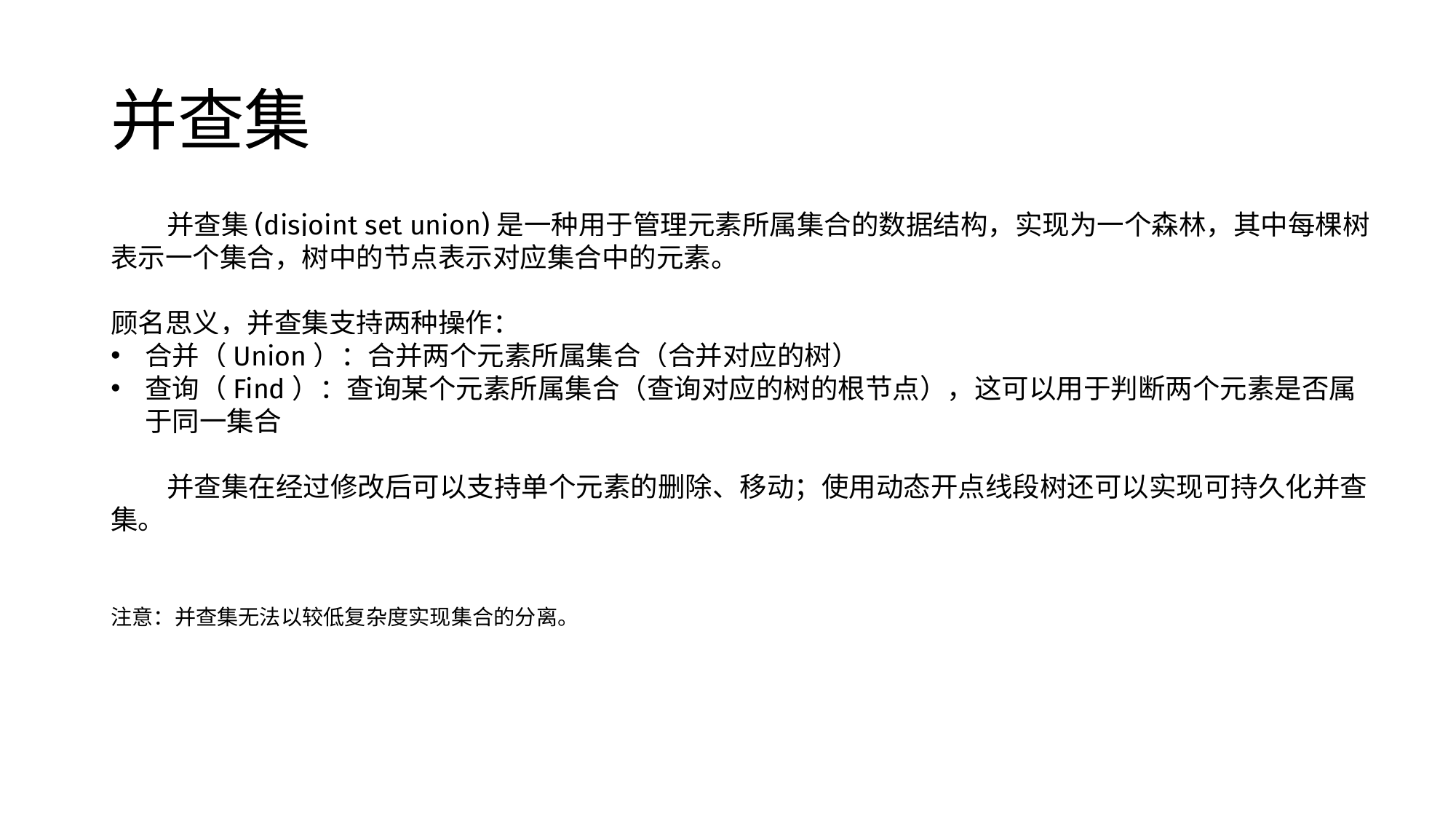

# 并查集
        并查集(disjoint set union)是一种用于管理元素所属集合的数据结构，实现为一个森林，其中每棵树表示一个集合，树中的节点表示对应集合中的元素。

顾名思义，并查集支持两种操作：
合并（Union）：合并两个元素所属集合（合并对应的树）
查询（Find）：查询某个元素所属集合（查询对应的树的根节点），这可以用于判断两个元素是否属于同一集合

        并查集在经过修改后可以支持单个元素的删除、移动；使用动态开点线段树还可以实现可持久化并查集。
注意：并查集无法以较低复杂度实现集合的分离。